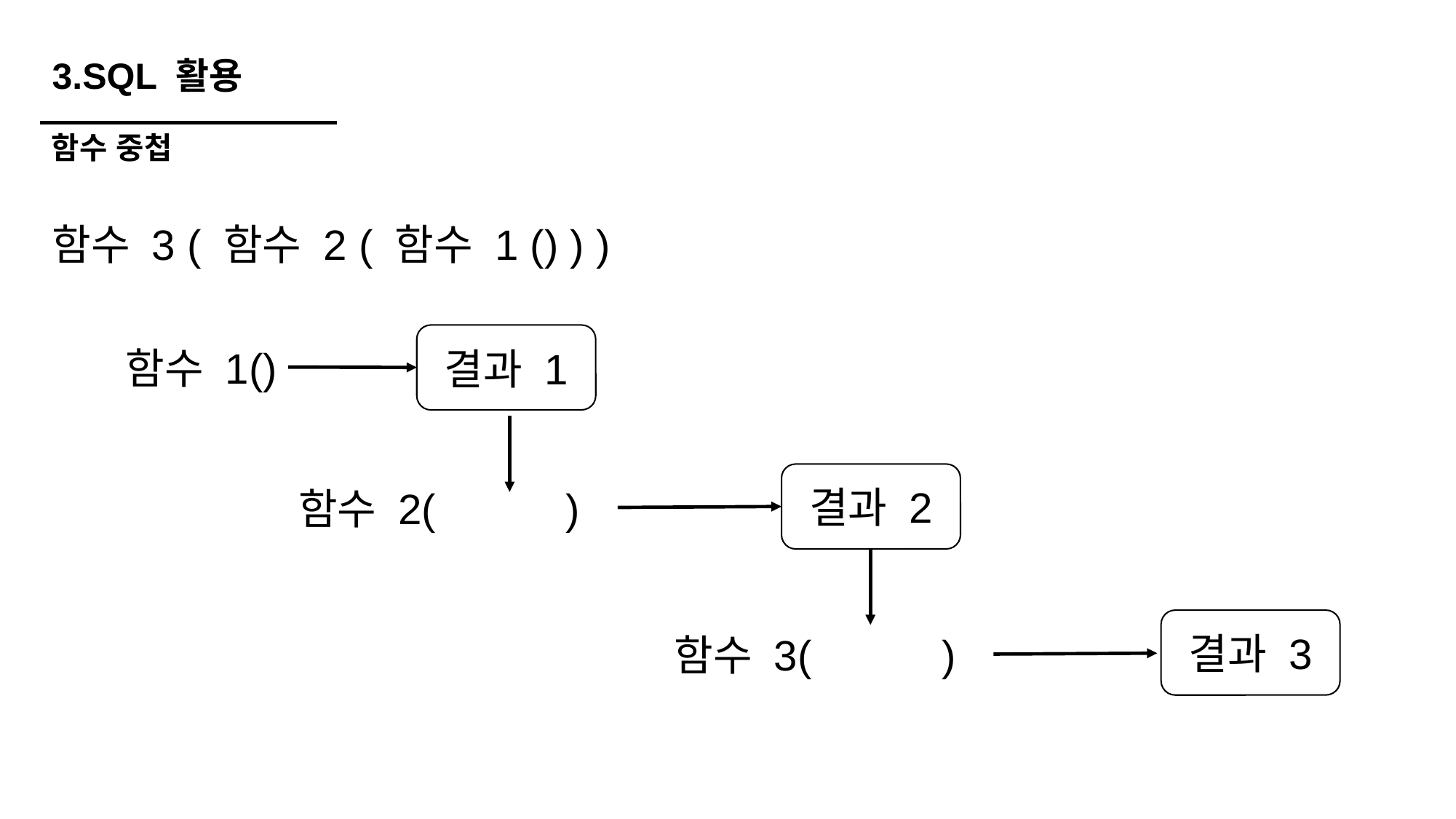

# 3.SQL 활용
함수 중첩
함수 3 ( 함수 2 ( 함수 1 () ) )
결과 1
함수 1()
결과 2
함수 2(           )
결과 3
함수 3(           )